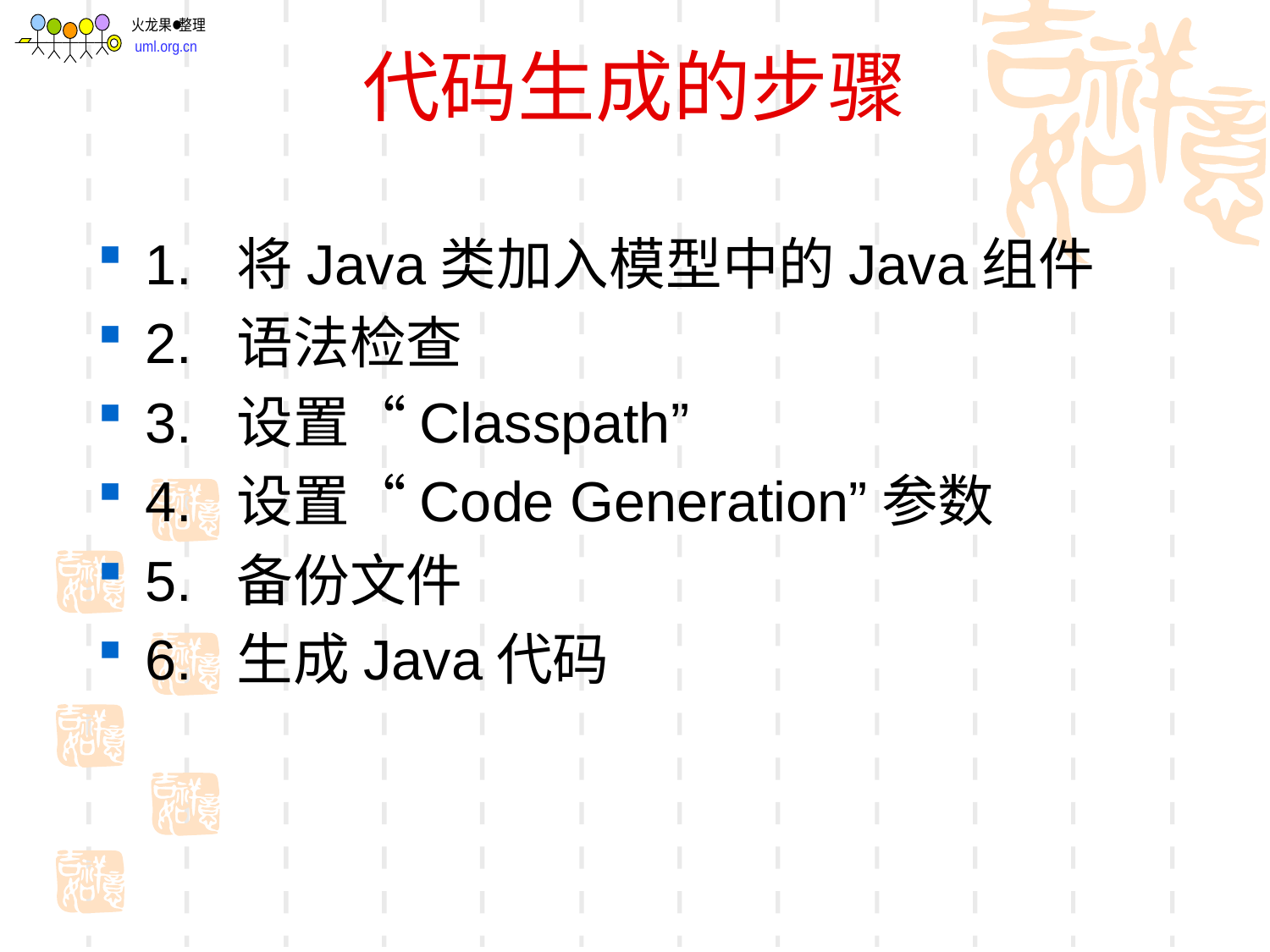

# 代码生成的步骤
1.  将Java类加入模型中的Java组件
2.  语法检查
3.  设置“Classpath”
4.  设置“Code Generation”参数
5.  备份文件
6.  生成Java代码